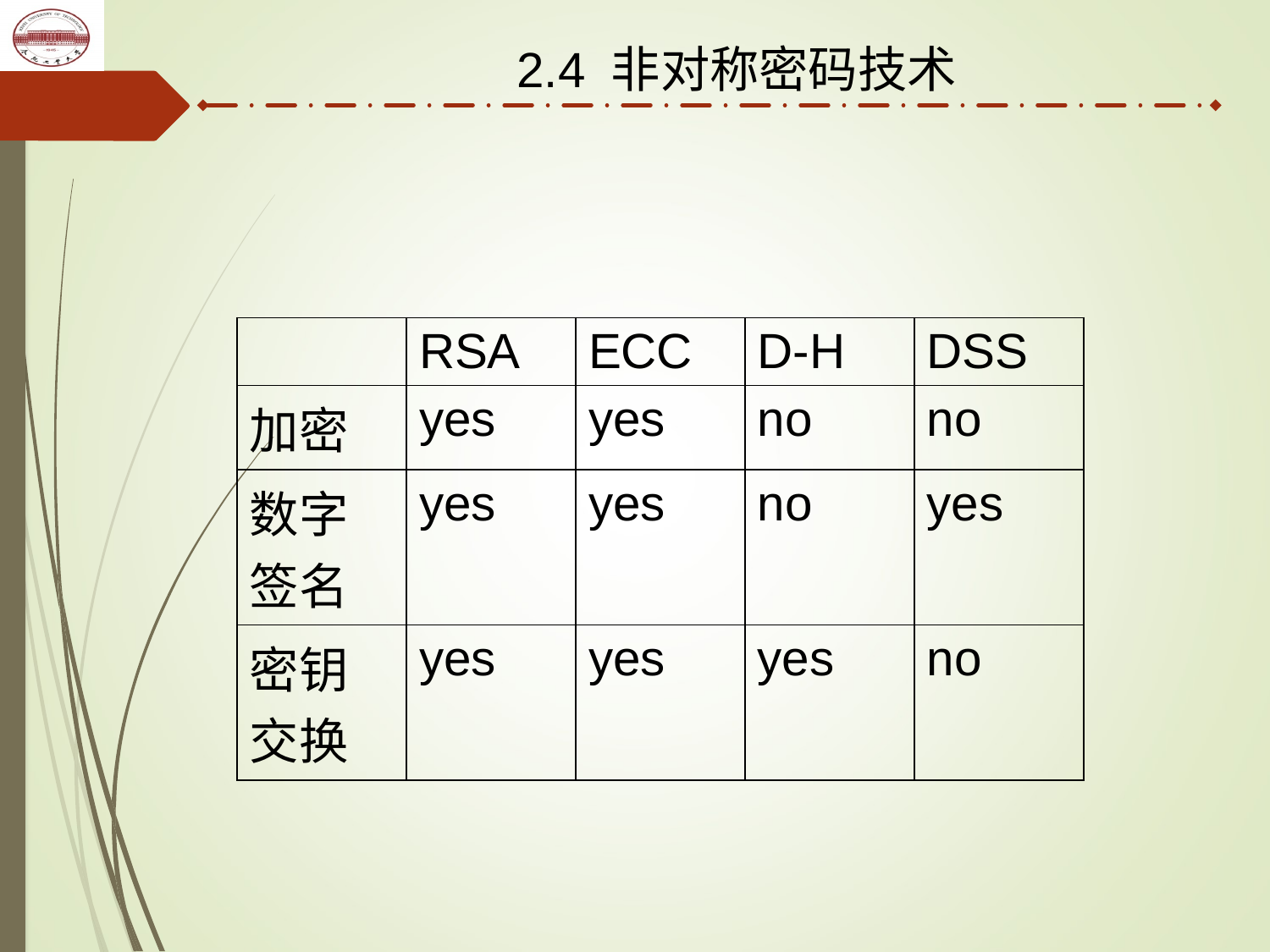

2.4 非对称密码技术
|  | RSA | ECC | D-H | DSS |
| --- | --- | --- | --- | --- |
| 加密 | yes | yes | no | no |
| 数字签名 | yes | yes | no | yes |
| 密钥交换 | yes | yes | yes | no |